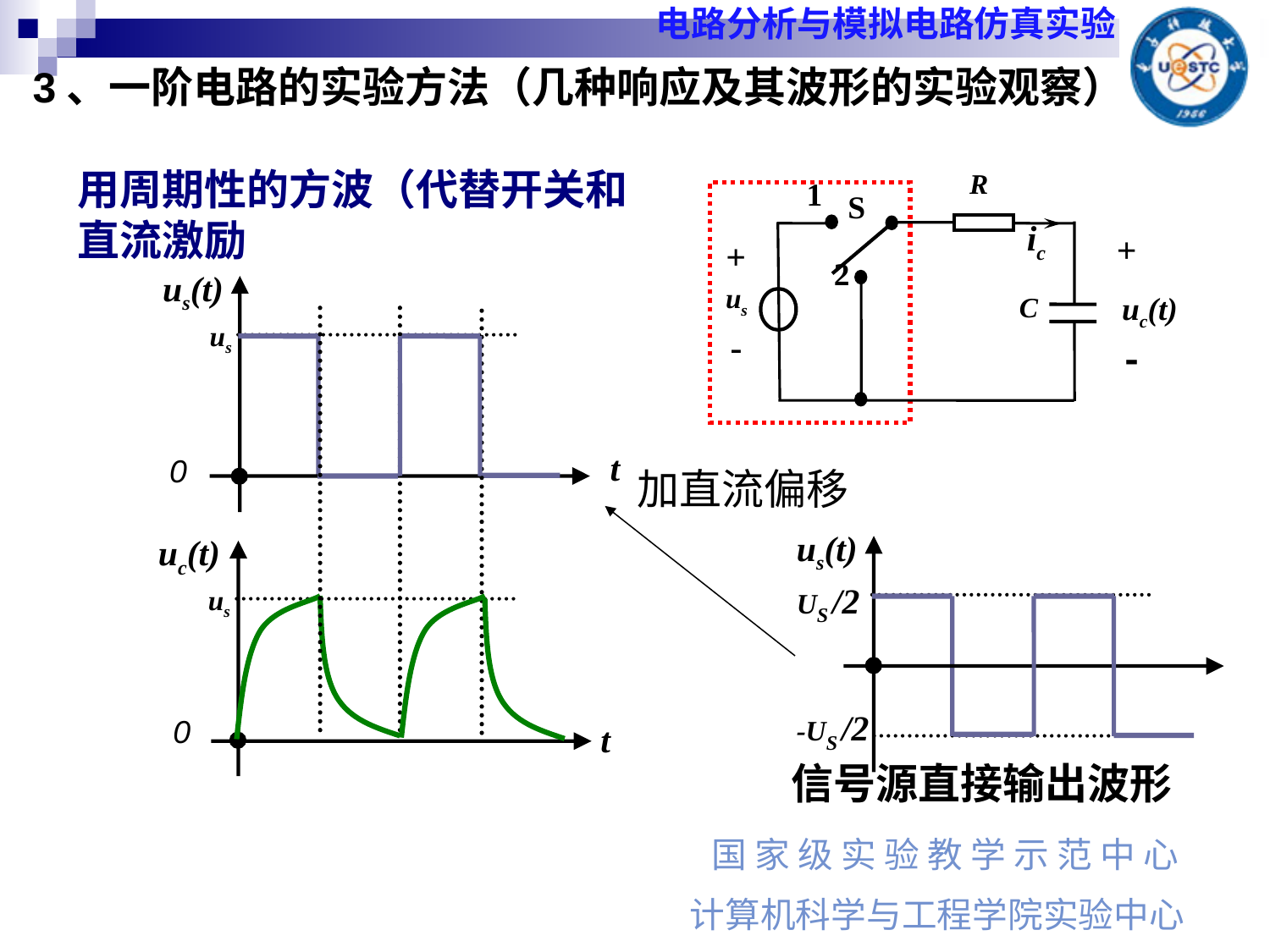

3、一阶电路的实验方法（几种响应及其波形的实验观察）
用周期性的方波（代替开关和直流激励
R
1
S

ic

+
+
2

us

C

-
-

uc(t)

us(t)

us

0
t
加直流偏移

us(t)
uc(t)

US /2
us

0
-US /2
t

信号源直接输出波形